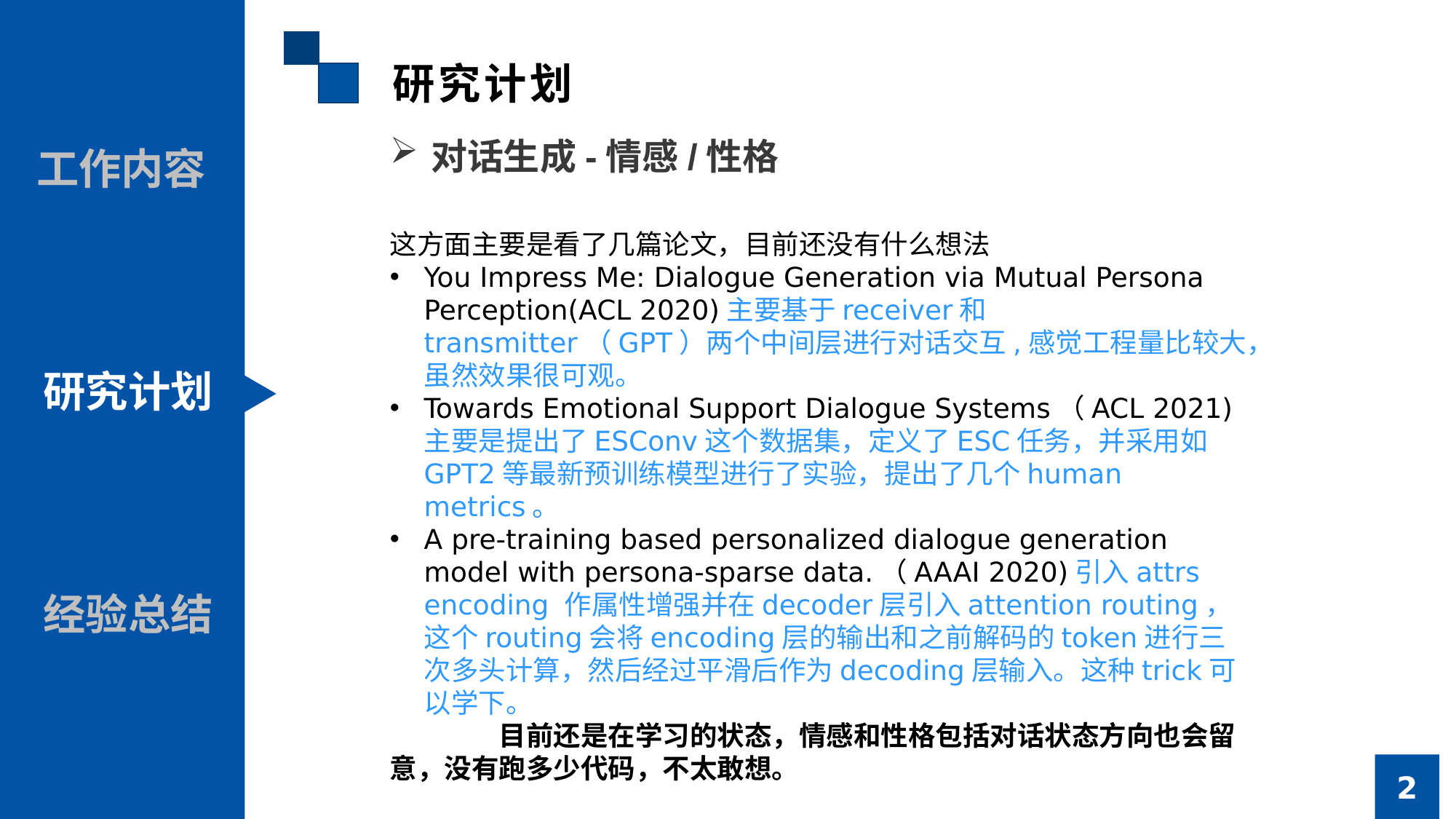

研究计划

对话生成-情感/性格
工作内容
这方面主要是看了几篇论文，目前还没有什么想法
You Impress Me: Dialogue Generation via Mutual Persona Perception(ACL 2020)主要基于receiver和transmitter（GPT）两个中间层进行对话交互,感觉工程量比较大，虽然效果很可观。
Towards Emotional Support Dialogue Systems（ACL 2021) 主要是提出了ESConv这个数据集，定义了ESC任务，并采用如GPT2等最新预训练模型进行了实验，提出了几个human metrics。
A pre-training based personalized dialogue generation model with persona-sparse data.（AAAI 2020)引入attrs encoding 作属性增强并在decoder层引入attention routing，这个routing会将encoding层的输出和之前解码的token进行三次多头计算，然后经过平滑后作为decoding层输入。这种trick可以学下。
	目前还是在学习的状态，情感和性格包括对话状态方向也会留意，没有跑多少代码，不太敢想。

研究计划

经验总结
2